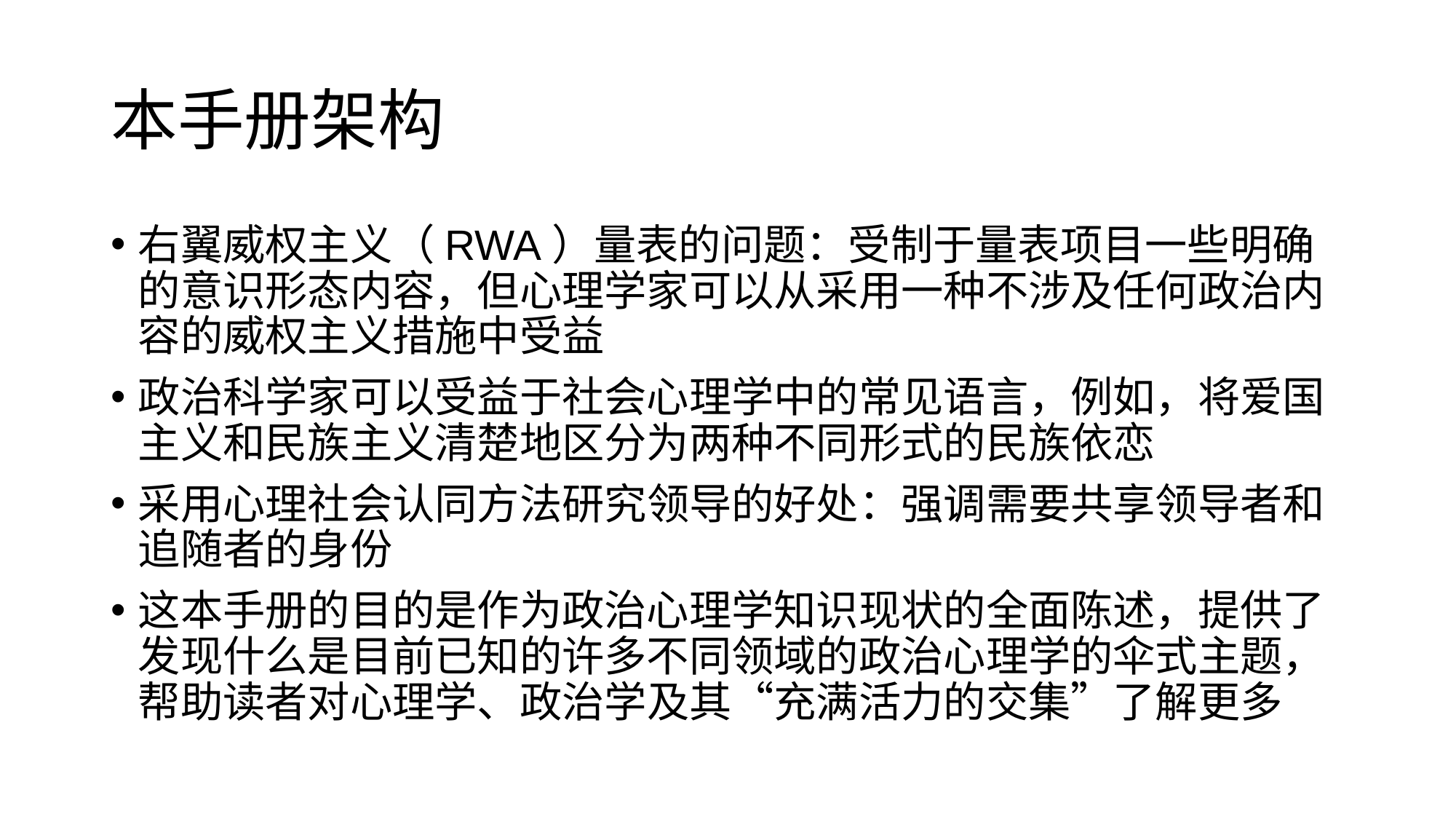

# 本手册架构
右翼威权主义（RWA）量表的问题：受制于量表项目一些明确的意识形态内容，但心理学家可以从采用一种不涉及任何政治内容的威权主义措施中受益
政治科学家可以受益于社会心理学中的常见语言，例如，将爱国主义和民族主义清楚地区分为两种不同形式的民族依恋
采用心理社会认同方法研究领导的好处：强调需要共享领导者和追随者的身份
这本手册的目的是作为政治心理学知识现状的全面陈述，提供了发现什么是目前已知的许多不同领域的政治心理学的伞式主题，帮助读者对心理学、政治学及其“充满活力的交集”了解更多